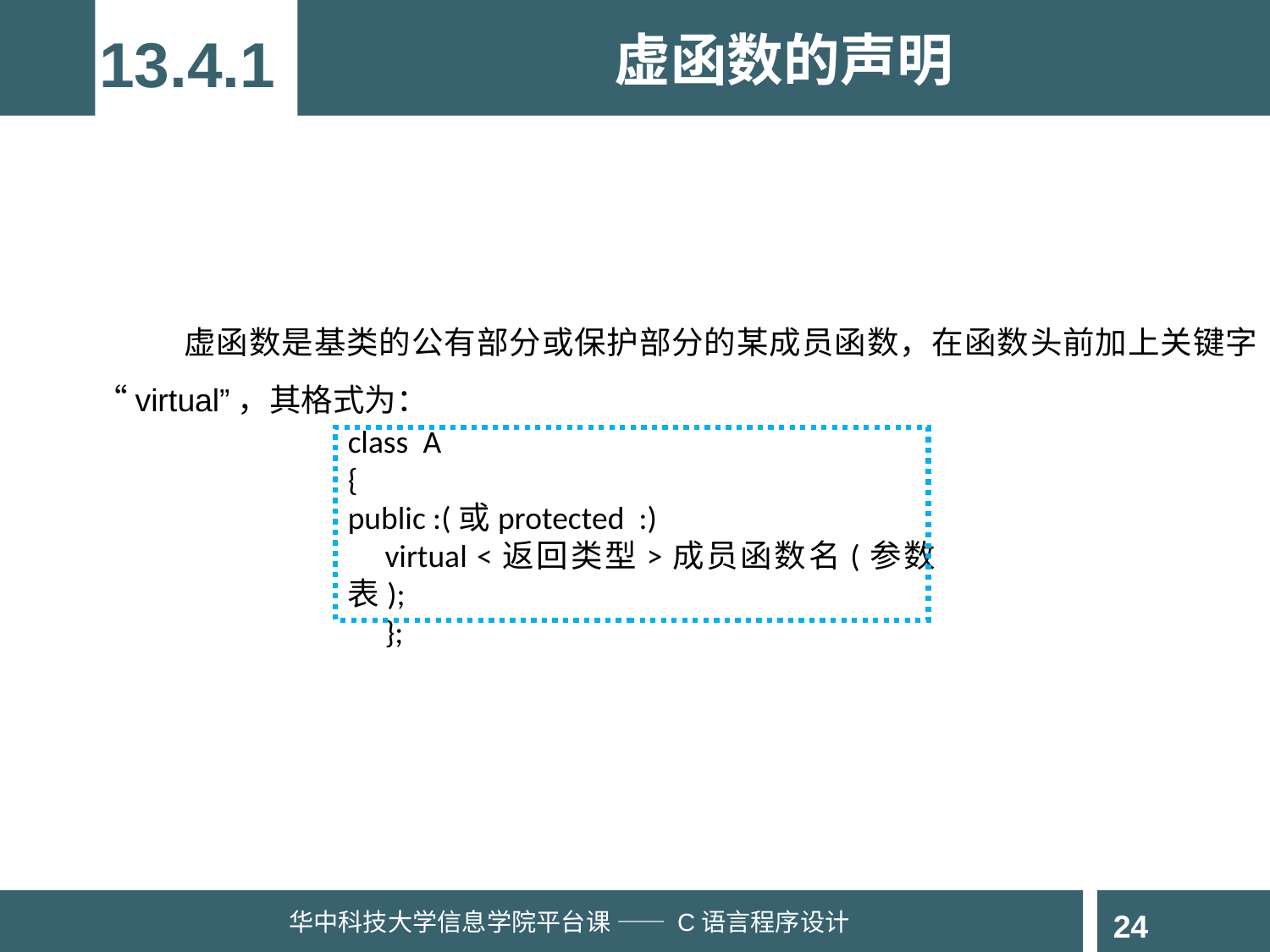

虚函数的声明
13.4.1
          虚函数是基类的公有部分或保护部分的某成员函数，在函数头前加上关键字“virtual”，其格式为：
class  A
{
public :(或protected  :)
virtual <返回类型>成员函数名(参数表);
};